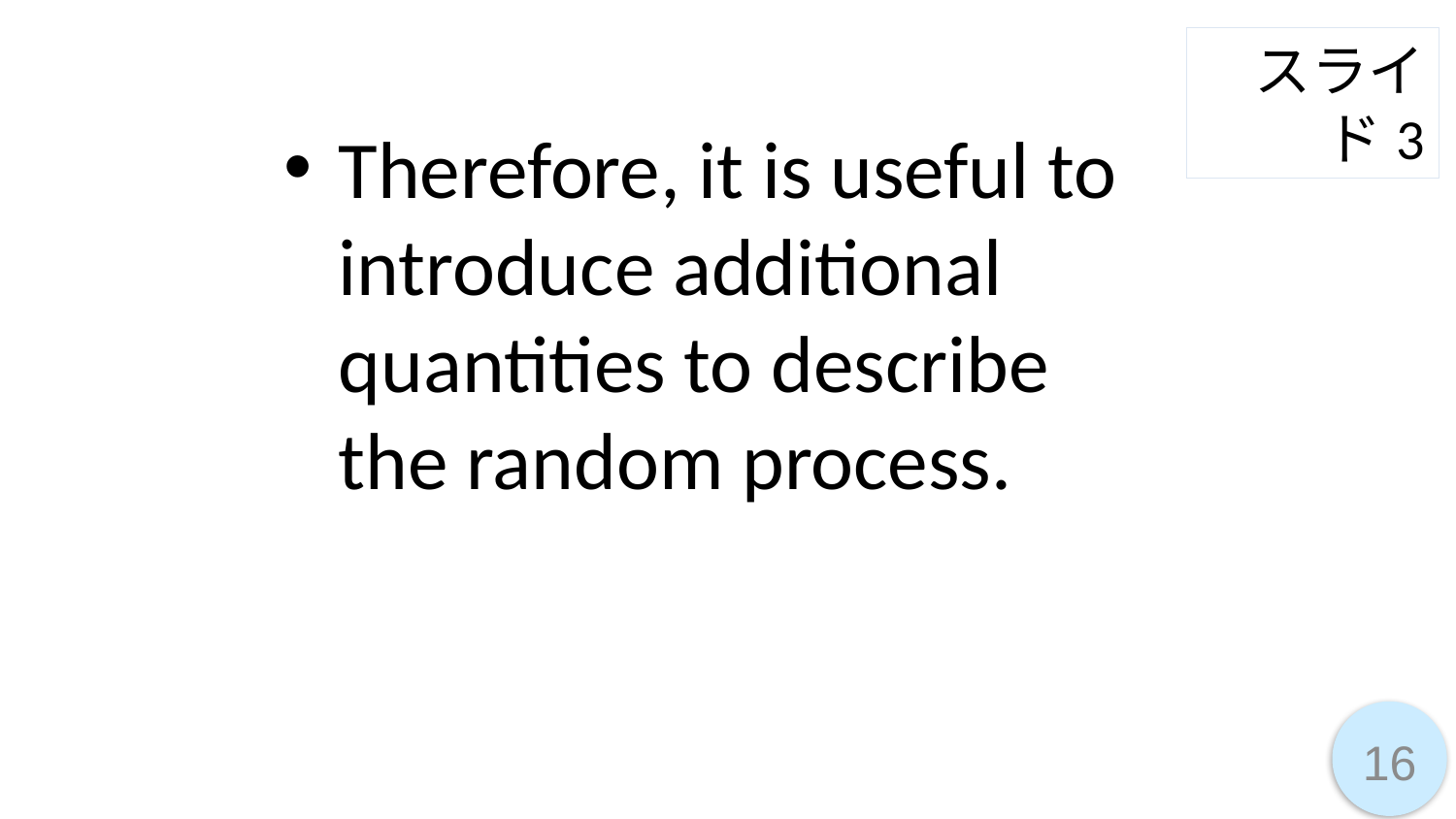

スライド3
Therefore, it is useful to introduce additional quantities to describe the random process.
16